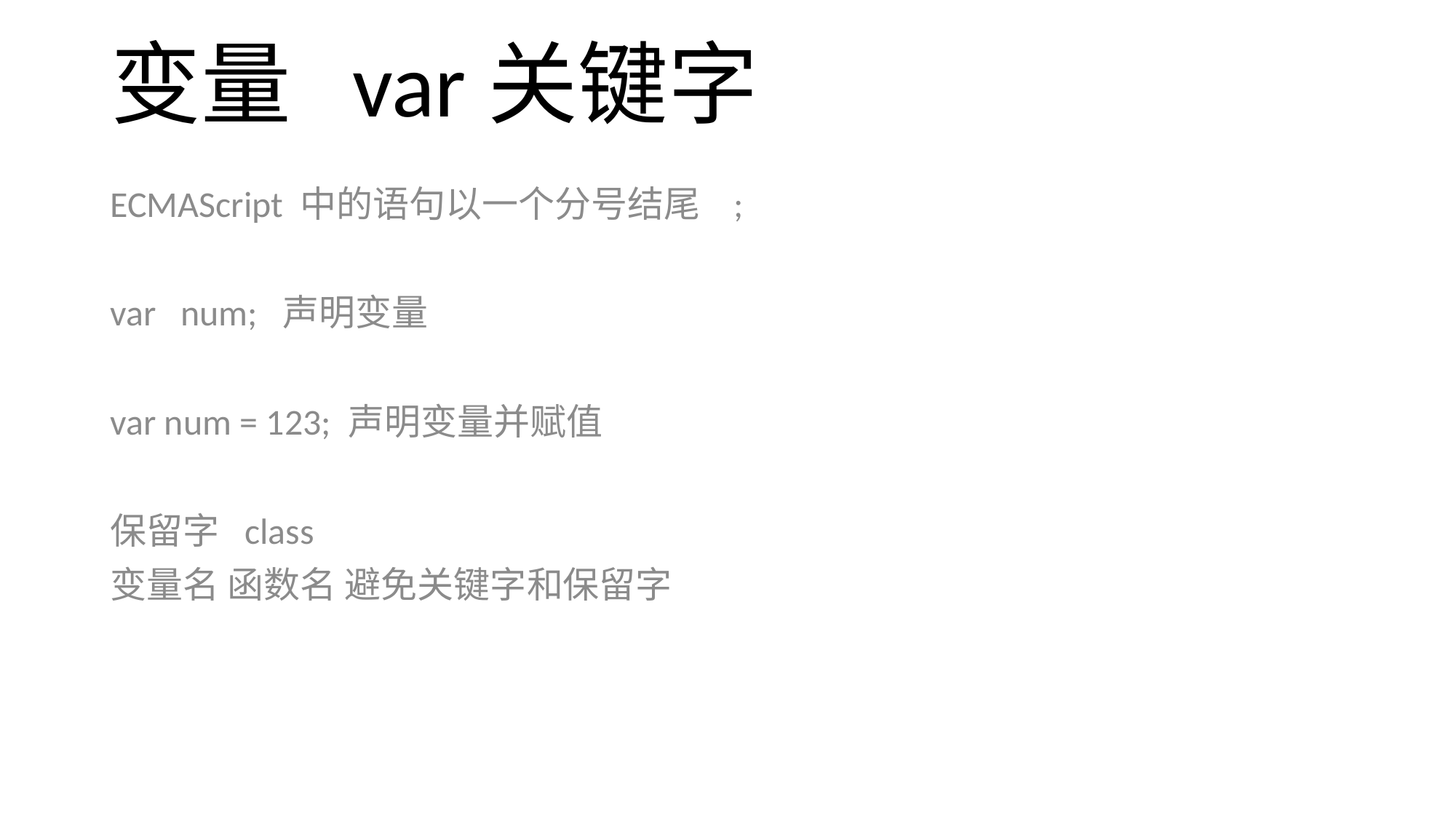

# 变量  var关键字
ECMAScript 中的语句以一个分号结尾   ;

var   num;  声明变量

var num = 123; 声明变量并赋值

保留字  class
变量名 函数名 避免关键字和保留字